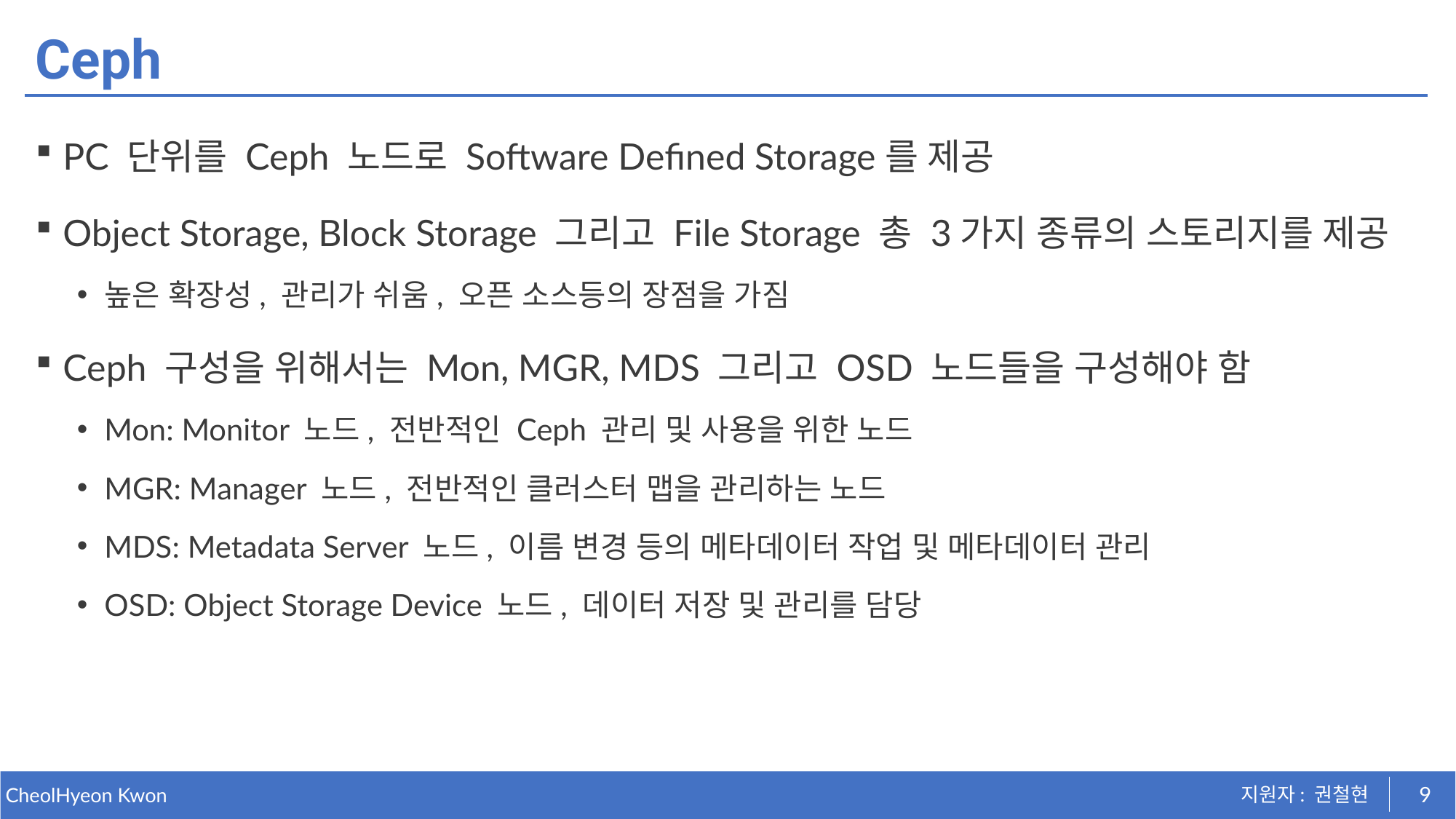

# Ceph
PC 단위를 Ceph 노드로 Software Defined Storage를 제공
Object Storage, Block Storage 그리고 File Storage 총 3가지 종류의 스토리지를 제공
높은 확장성, 관리가 쉬움, 오픈 소스등의 장점을 가짐
Ceph 구성을 위해서는 Mon, MGR, MDS 그리고 OSD 노드들을 구성해야 함
Mon: Monitor 노드, 전반적인 Ceph 관리 및 사용을 위한 노드
MGR: Manager 노드, 전반적인 클러스터 맵을 관리하는 노드
MDS: Metadata Server 노드, 이름 변경 등의 메타데이터 작업 및 메타데이터 관리
OSD: Object Storage Device 노드, 데이터 저장 및 관리를 담당

9